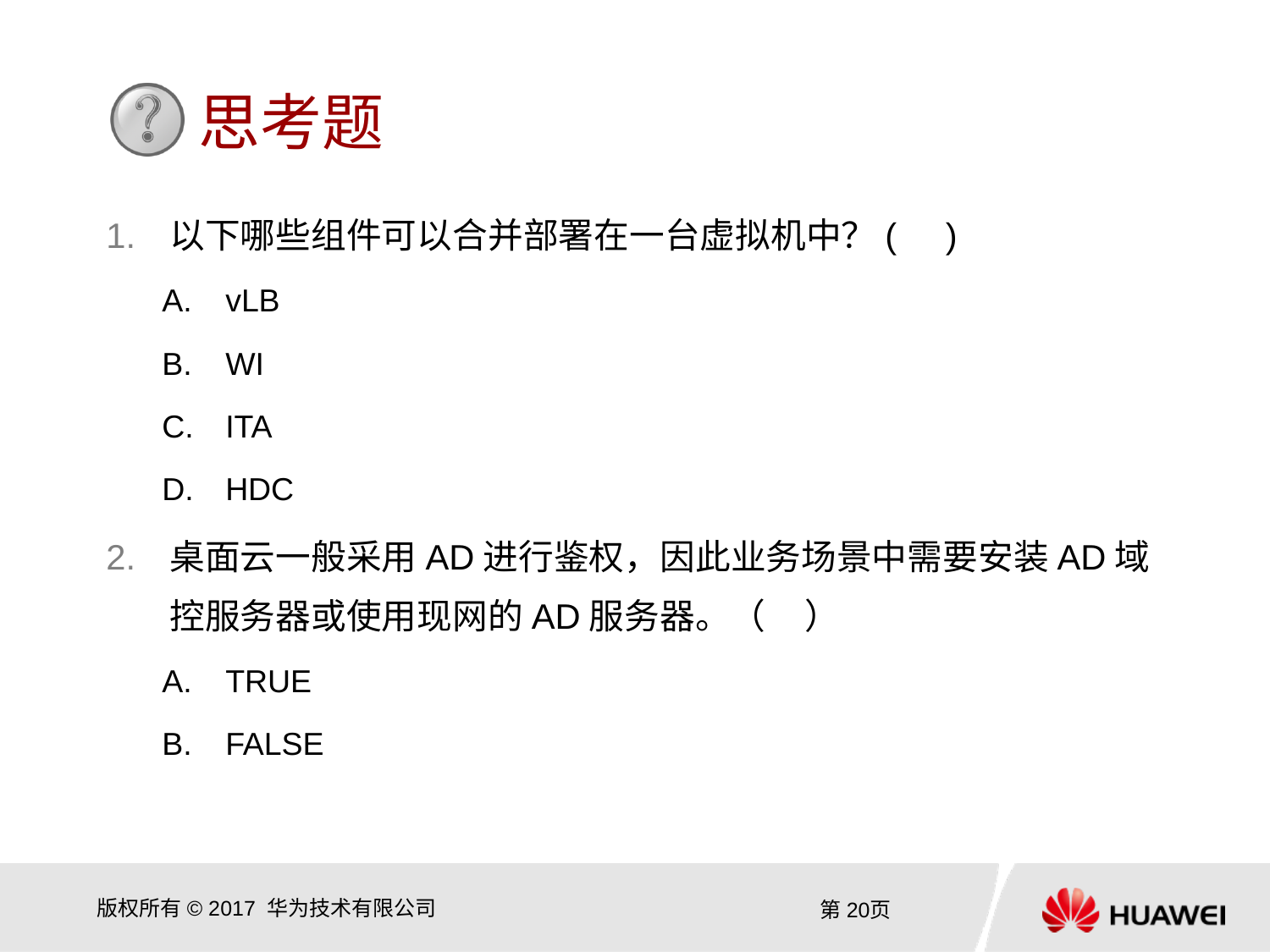

以下哪些组件可以合并部署在一台虚拟机中？(     )
vLB
WI
ITA
HDC
桌面云一般采用AD进行鉴权，因此业务场景中需要安装AD域控服务器或使用现网的AD服务器。（     ）
TRUE
FALSE